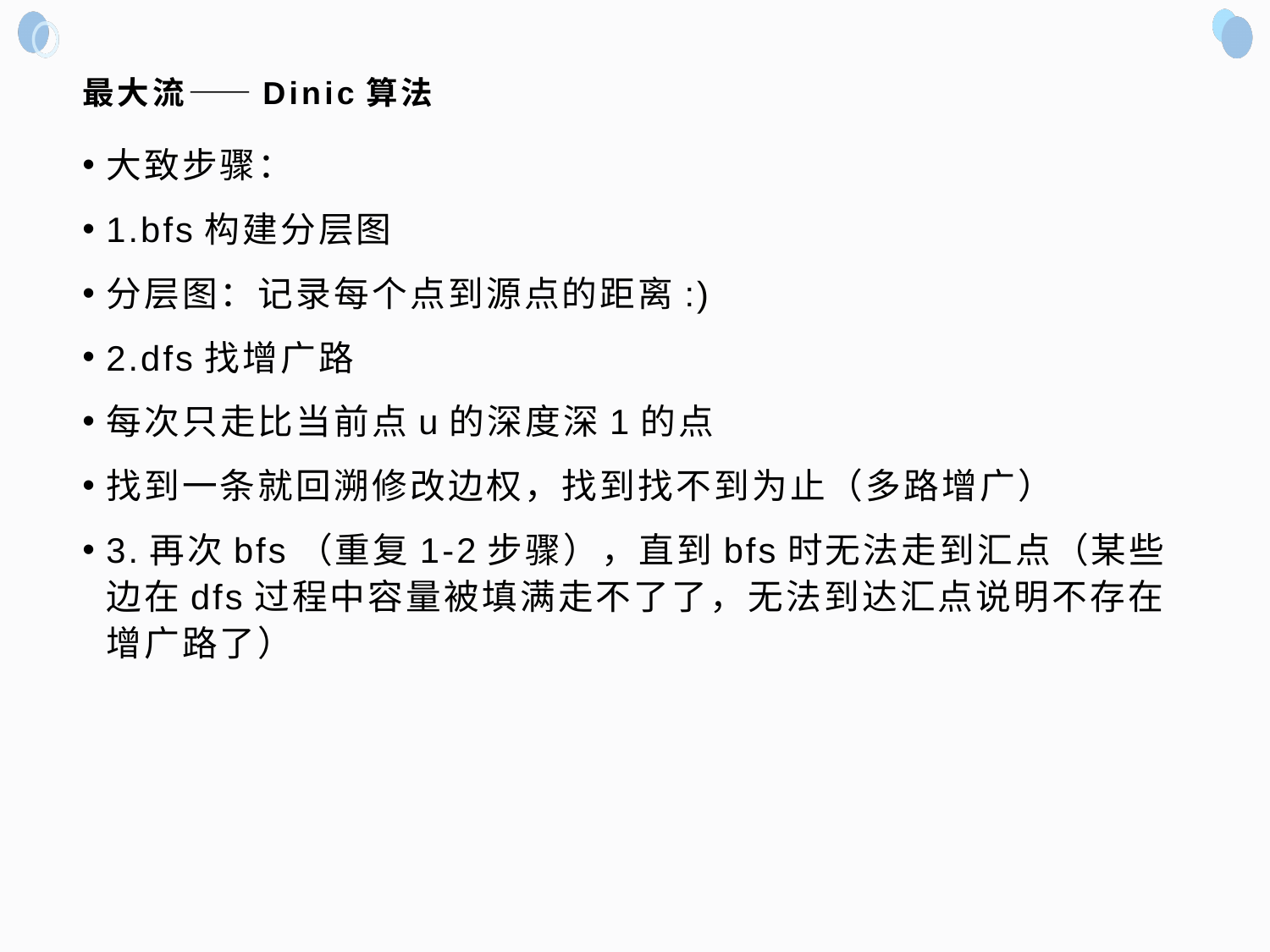

# 最大流——Dinic算法
大致步骤：
1.bfs构建分层图
分层图：记录每个点到源点的距离:)
2.dfs找增广路
每次只走比当前点u的深度深1的点
找到一条就回溯修改边权，找到找不到为止（多路增广）
3.再次bfs（重复1-2步骤），直到bfs时无法走到汇点（某些边在dfs过程中容量被填满走不了了，无法到达汇点说明不存在增广路了）